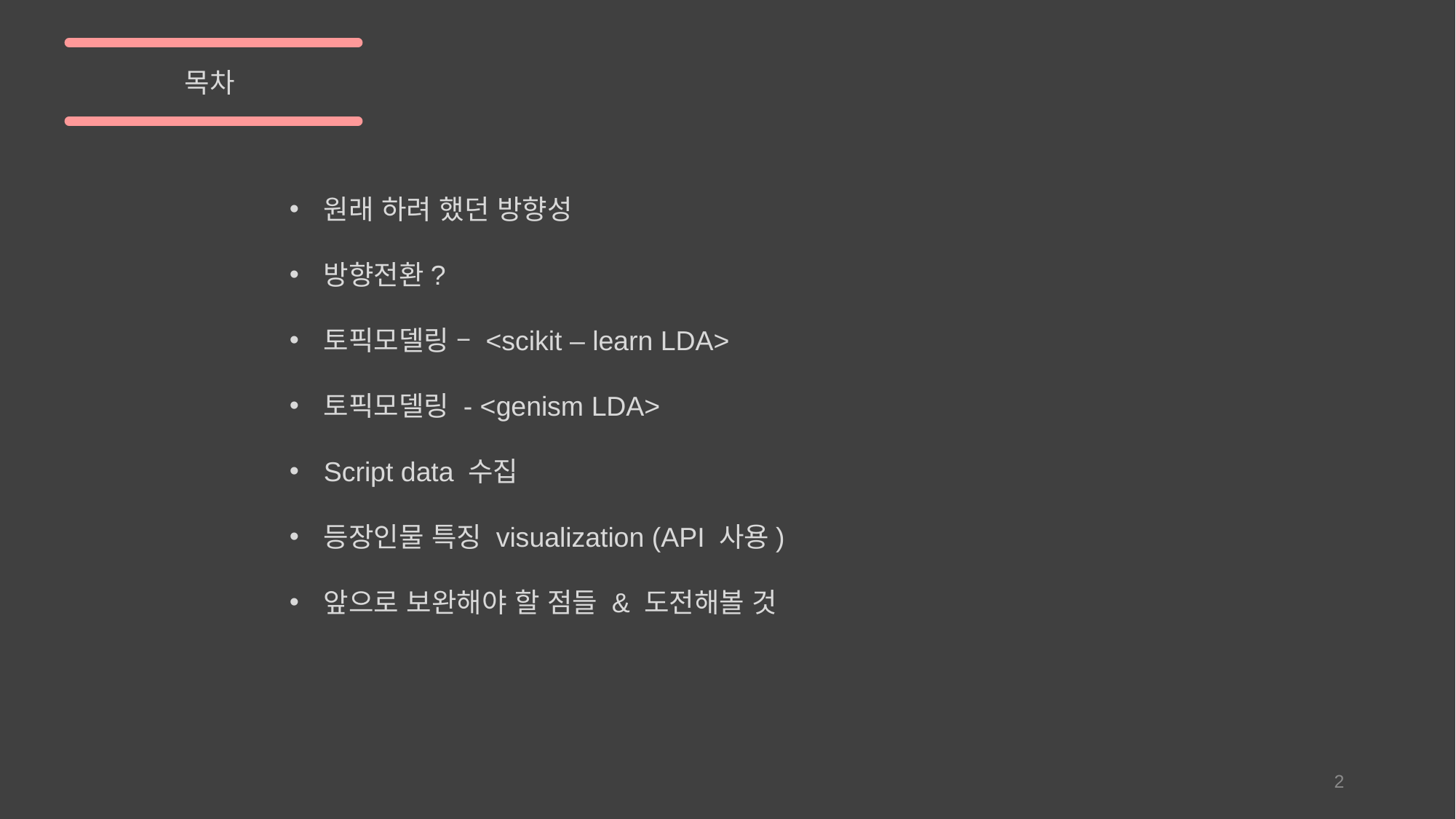

목차
원래 하려 했던 방향성

방향전환?

토픽모델링 – <scikit – learn LDA>

토픽모델링 - <genism LDA>

Script data 수집

등장인물 특징 visualization (API 사용)

앞으로 보완해야 할 점들 & 도전해볼 것

2